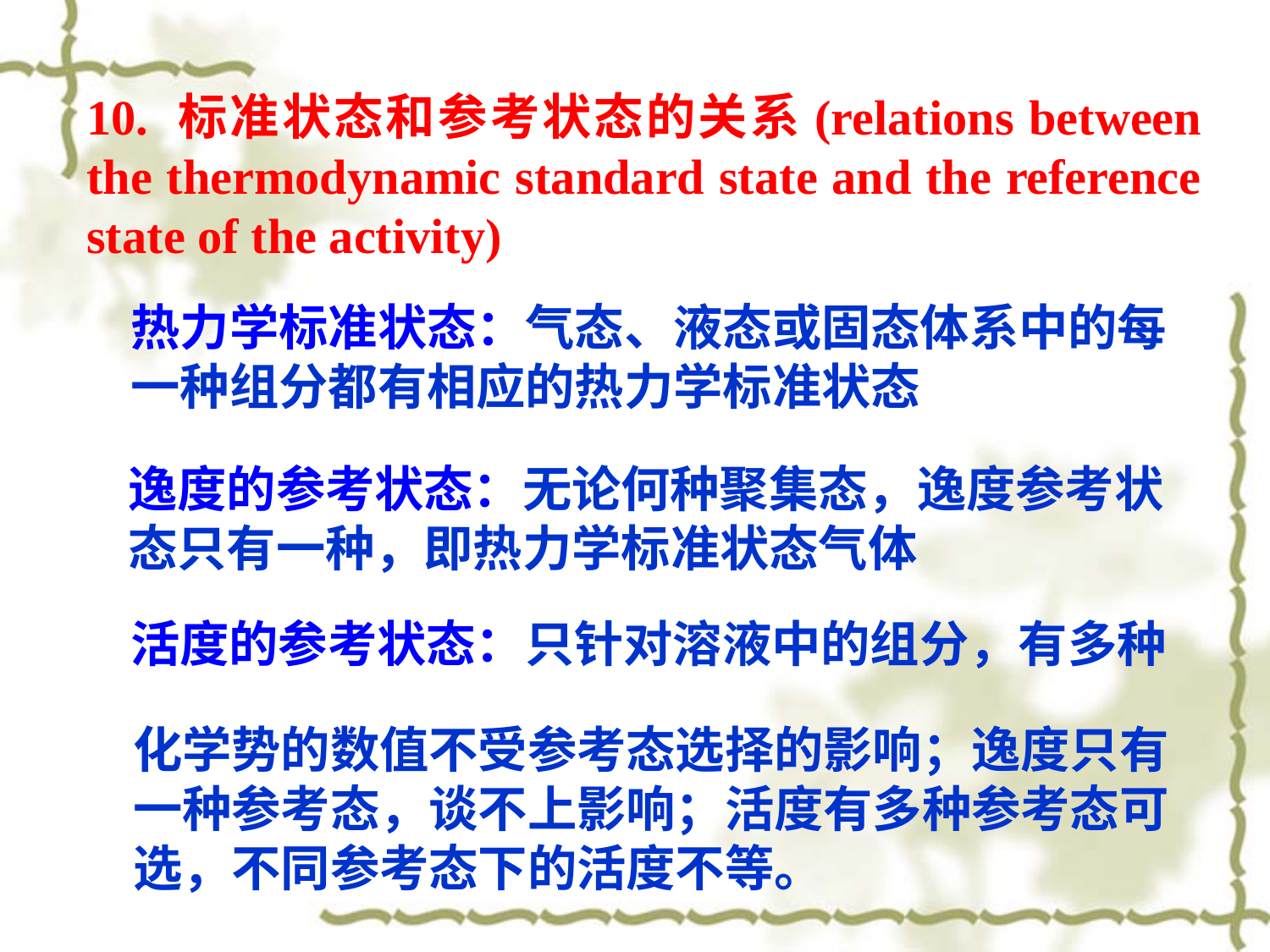

10. 标准状态和参考状态的关系(relations between the thermodynamic standard state and the reference state of the activity)
热力学标准状态：气态、液态或固态体系中的每一种组分都有相应的热力学标准状态
逸度的参考状态：无论何种聚集态，逸度参考状态只有一种，即热力学标准状态气体
活度的参考状态：只针对溶液中的组分，有多种
化学势的数值不受参考态选择的影响；逸度只有一种参考态，谈不上影响；活度有多种参考态可选，不同参考态下的活度不等。